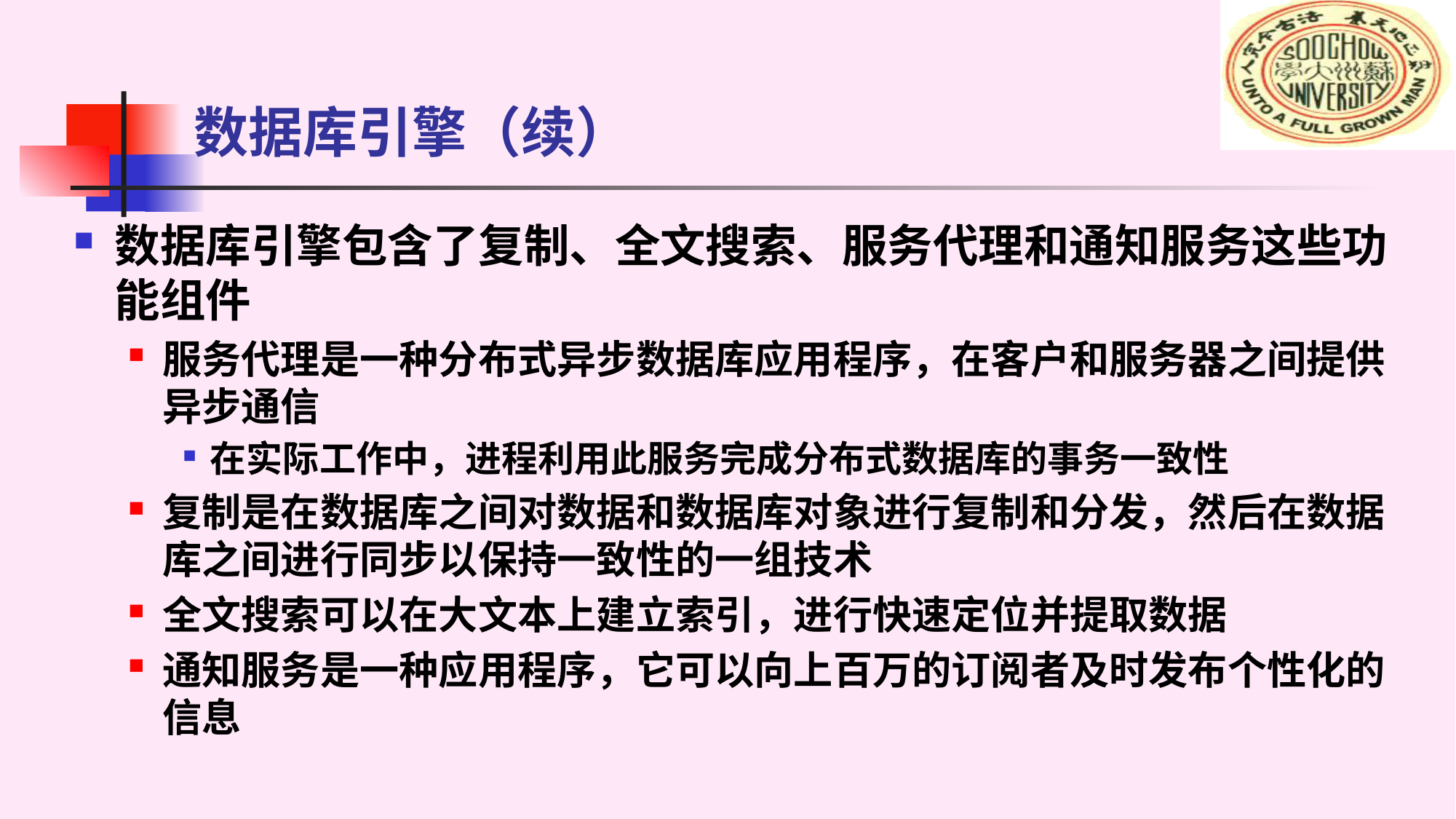

# 数据库引擎（续）
数据库引擎包含了复制、全文搜索、服务代理和通知服务这些功能组件
服务代理是一种分布式异步数据库应用程序，在客户和服务器之间提供异步通信
在实际工作中，进程利用此服务完成分布式数据库的事务一致性
复制是在数据库之间对数据和数据库对象进行复制和分发，然后在数据库之间进行同步以保持一致性的一组技术
全文搜索可以在大文本上建立索引，进行快速定位并提取数据
通知服务是一种应用程序，它可以向上百万的订阅者及时发布个性化的信息